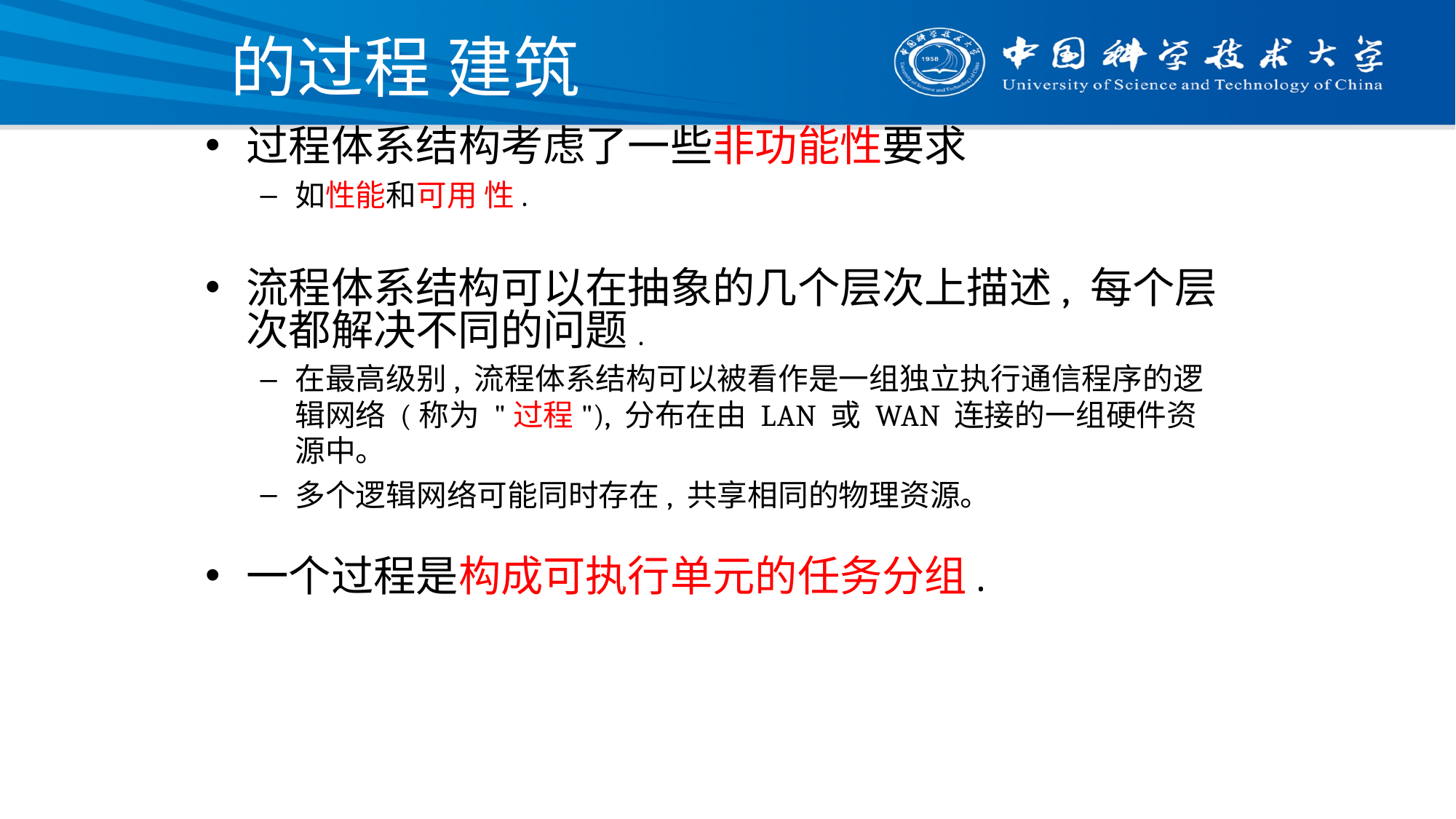

# 的过程 建筑
过程体系结构考虑了一些非功能性要求
如性能和可用 性.

流程体系结构可以在抽象的几个层次上描述, 每个层次都解决不同的问题.
在最高级别, 流程体系结构可以被看作是一组独立执行通信程序的逻辑网络 (称为 "过程"), 分布在由 LAN 或 WAN 连接的一组硬件资源中。
多个逻辑网络可能同时存在, 共享相同的物理资源。

一个过程是构成可执行单元的任务分组.